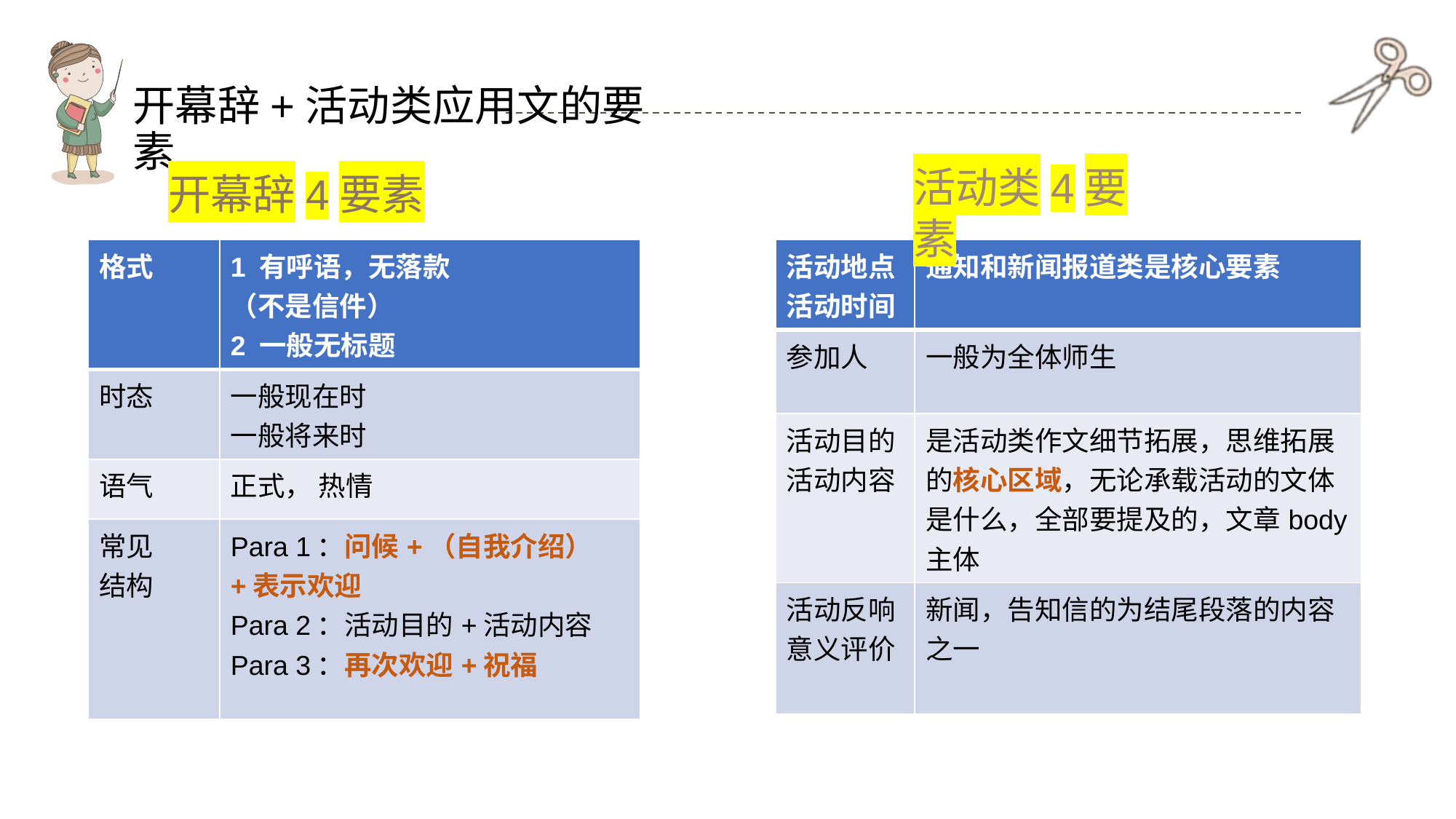

开幕辞+活动类应用文的要素
活动类4要素
开幕辞4要素
| 格式 | 1 有呼语，无落款 （不是信件） 2 一般无标题 |
| --- | --- |
| 时态 | 一般现在时 一般将来时 |
| 语气 | 正式， 热情 |
| 常见 结构 | Para 1：问候+（自我介绍）+表示欢迎 Para 2：活动目的+活动内容 Para 3：再次欢迎+祝福 |
| 活动地点 活动时间 | 通知和新闻报道类是核心要素 |
| --- | --- |
| 参加人 | 一般为全体师生 |
| 活动目的 活动内容 | 是活动类作文细节拓展，思维拓展的核心区域，无论承载活动的文体是什么，全部要提及的，文章body 主体 |
| 活动反响意义评价 | 新闻，告知信的为结尾段落的内容之一 |